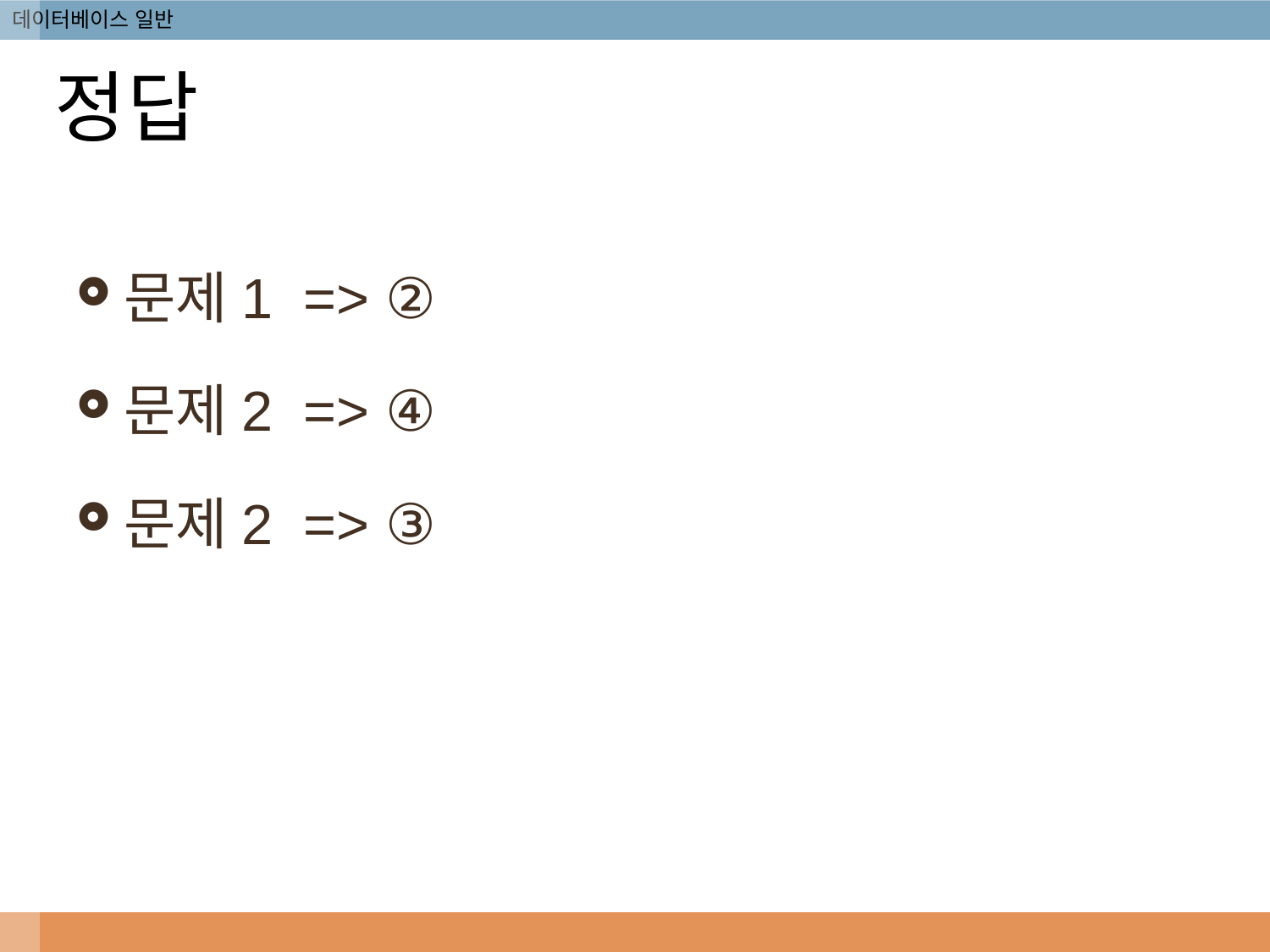

# 정답
문제1  => ②
문제2  => ④
문제2  => ③